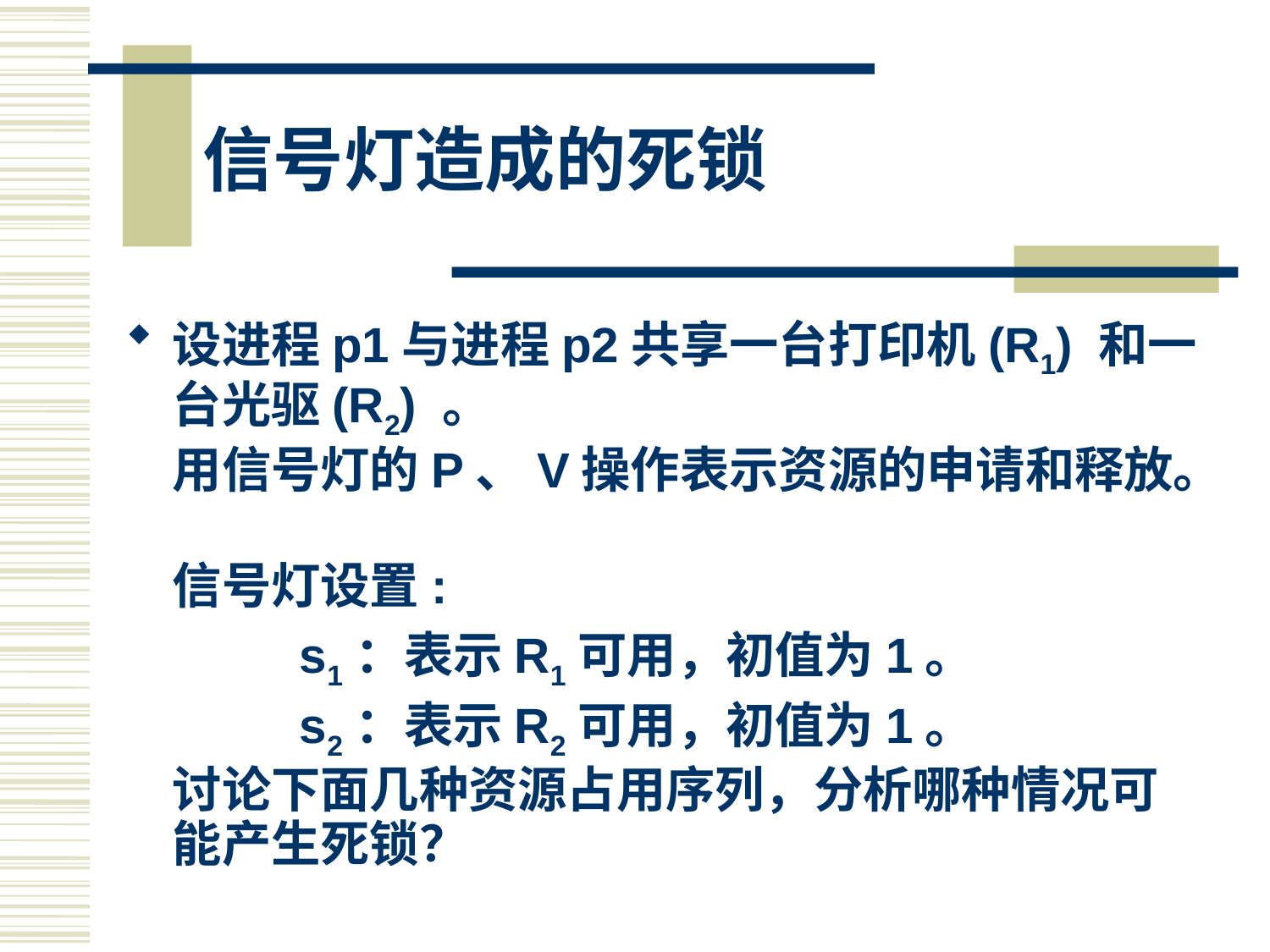

# 信号灯造成的死锁
设进程p1与进程p2共享一台打印机(R1) 和一台光驱(R2) 。
	用信号灯的P、V操作表示资源的申请和释放。
	信号灯设置:
  		s1：表示R1可用，初值为1。
 		s2：表示R2可用，初值为1。
	讨论下面几种资源占用序列，分析哪种情况可能产生死锁？